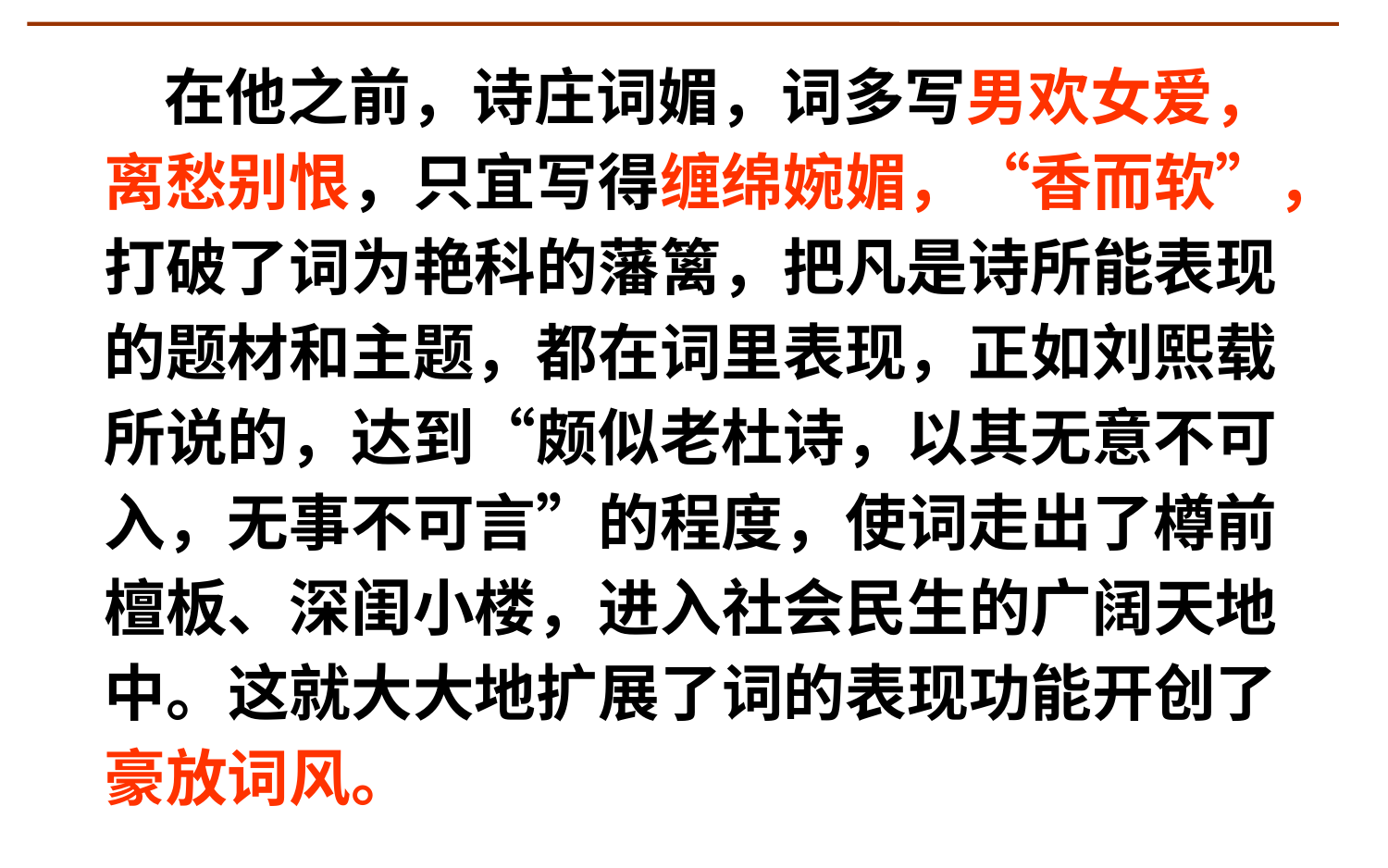

在他之前，诗庄词媚，词多写男欢女爱，离愁别恨，只宜写得缠绵婉媚，“香而软”，打破了词为艳科的藩篱，把凡是诗所能表现的题材和主题，都在词里表现，正如刘熙载所说的，达到“颇似老杜诗，以其无意不可入，无事不可言”的程度，使词走出了樽前檀板、深闺小楼，进入社会民生的广阔天地中。这就大大地扩展了词的表现功能开创了豪放词风。